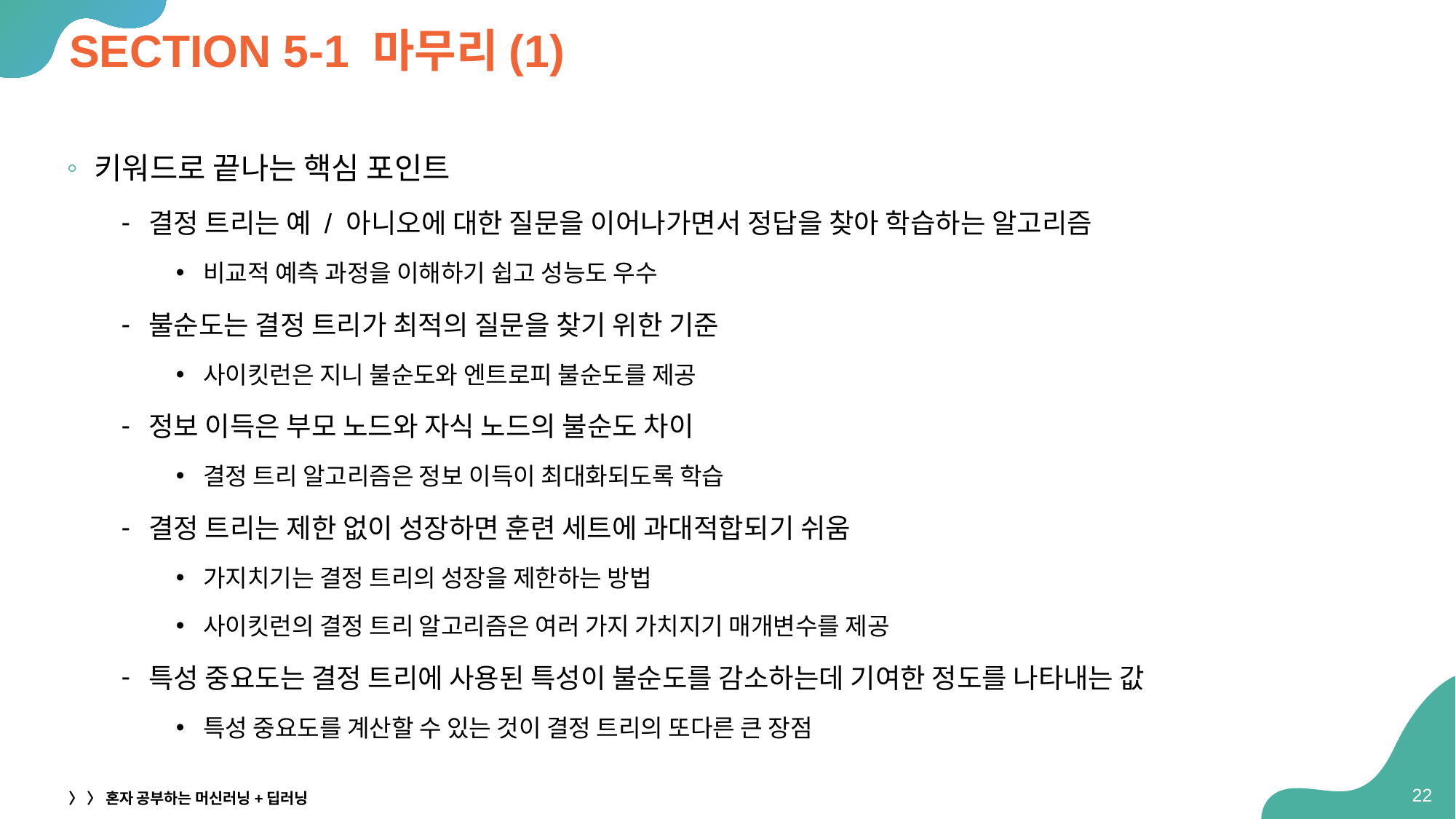

# SECTION 5-1 마무리(1)
키워드로 끝나는 핵심 포인트
결정 트리는 예 / 아니오에 대한 질문을 이어나가면서 정답을 찾아 학습하는 알고리즘
비교적 예측 과정을 이해하기 쉽고 성능도 우수
불순도는 결정 트리가 최적의 질문을 찾기 위한 기준
사이킷런은 지니 불순도와 엔트로피 불순도를 제공
정보 이득은 부모 노드와 자식 노드의 불순도 차이
결정 트리 알고리즘은 정보 이득이 최대화되도록 학습
결정 트리는 제한 없이 성장하면 훈련 세트에 과대적합되기 쉬움
가지치기는 결정 트리의 성장을 제한하는 방법
사이킷런의 결정 트리 알고리즘은 여러 가지 가치지기 매개변수를 제공
특성 중요도는 결정 트리에 사용된 특성이 불순도를 감소하는데 기여한 정도를 나타내는 값
특성 중요도를 계산할 수 있는 것이 결정 트리의 또다른 큰 장점
22
〉 〉 혼자 공부하는 머신러닝+딥러닝